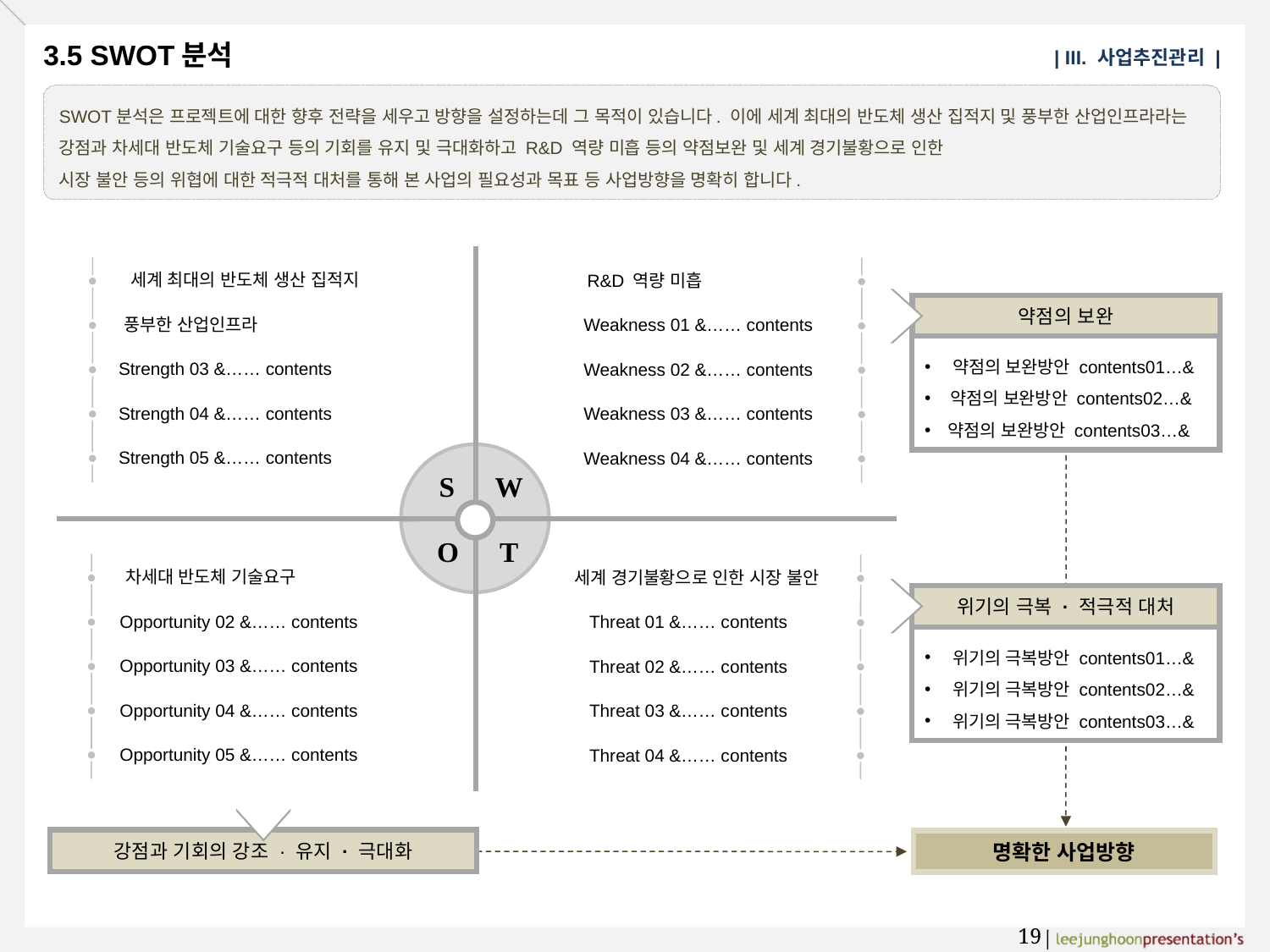

세계 최대의 반도체 생산 집적지
풍부한 산업인프라
Strength 03 &…… contents
Strength 04 &…… contents
Strength 05 &…… contents

R&D 역량 미흡
Weakness 01 &…… contents
Weakness 02 &…… contents
Weakness 03 &…… contents
Weakness 04 &…… contents
약점의 보완

 약점의 보완방안 contents01…&
 약점의 보완방안 contents02…&
 약점의 보완방안 contents03…&

S
W

O
T

차세대 반도체 기술요구
Opportunity 02 &…… contents
Opportunity 03 &…… contents
Opportunity 04 &…… contents
Opportunity 05 &…… contents

세계 경기불황으로 인한 시장 불안
 Threat 01 &…… contents
 Threat 02 &…… contents
 Threat 03 &…… contents
 Threat 04 &…… contents
위기의 극복 · 적극적 대처

 위기의 극복방안 contents01…&
 위기의 극복방안 contents02…&
 위기의 극복방안 contents03…&

강점과 기회의 강조 · 유지 · 극대화
명확한 사업방향